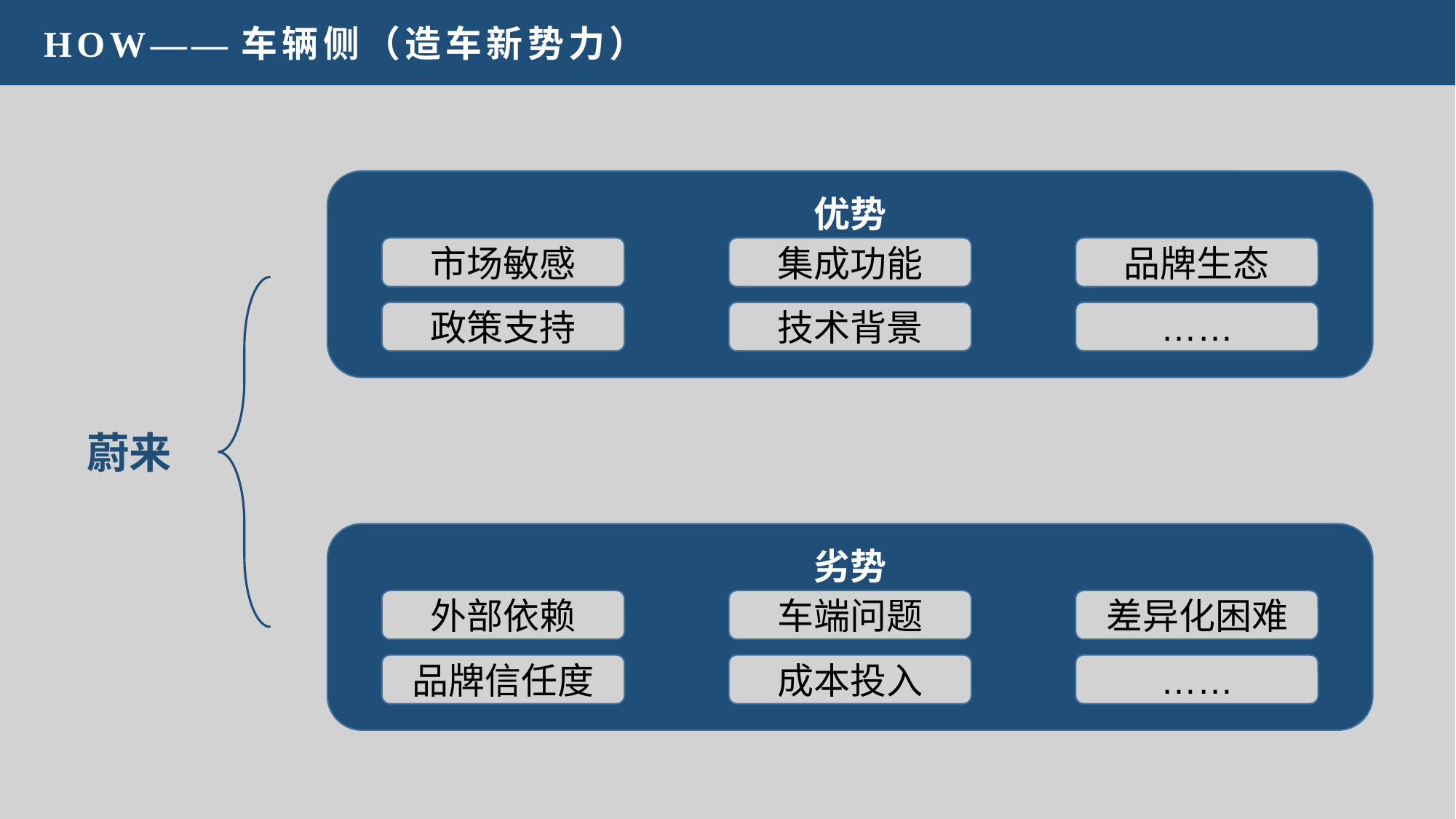

HOW——车辆侧（造车新势力）
优势
市场敏感
集成功能
品牌生态

政策支持
技术背景
……
蔚来
劣势
外部依赖
车端问题
差异化困难
品牌信任度
成本投入
……